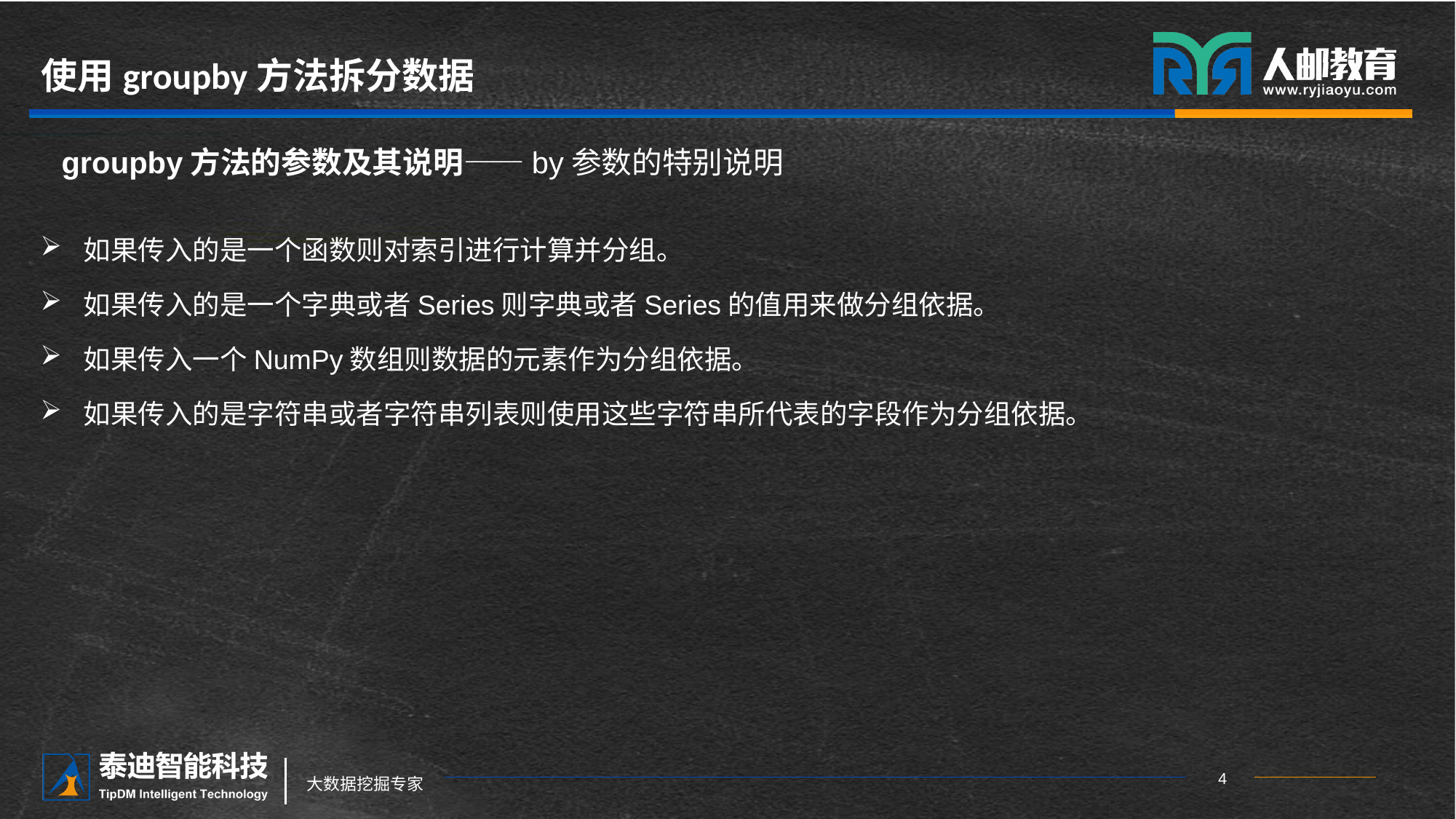

# 使用groupby方法拆分数据
groupby方法的参数及其说明——by参数的特别说明
如果传入的是一个函数则对索引进行计算并分组。
如果传入的是一个字典或者Series则字典或者Series的值用来做分组依据。
如果传入一个NumPy数组则数据的元素作为分组依据。
如果传入的是字符串或者字符串列表则使用这些字符串所代表的字段作为分组依据。